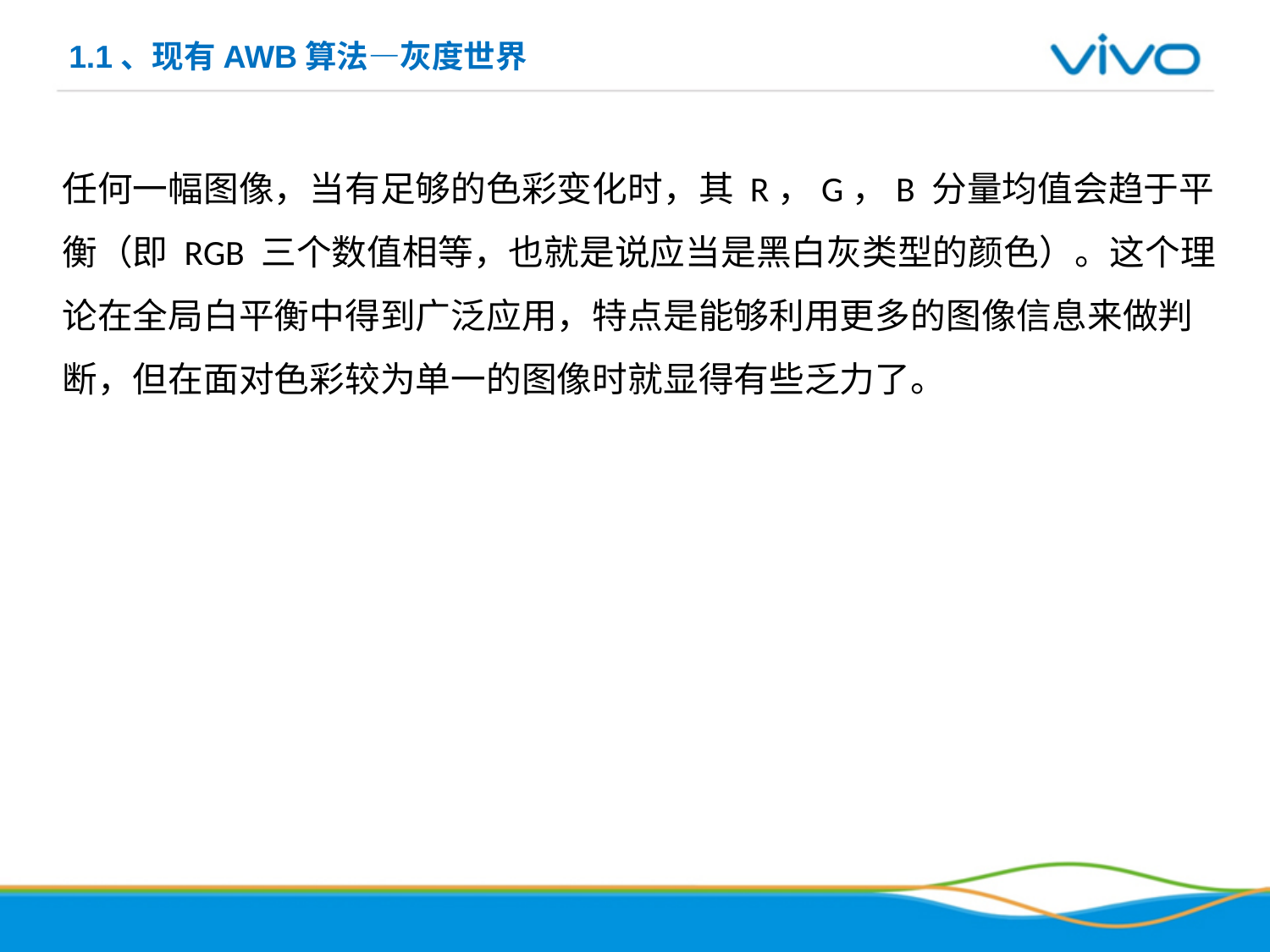

1.1、现有AWB算法—灰度世界
任何一幅图像，当有足够的色彩变化时，其 R，G，B 分量均值会趋于平衡（即 RGB 三个数值相等，也就是说应当是黑白灰类型的颜色）。这个理论在全局白平衡中得到广泛应用，特点是能够利用更多的图像信息来做判断，但在面对色彩较为单一的图像时就显得有些乏力了。